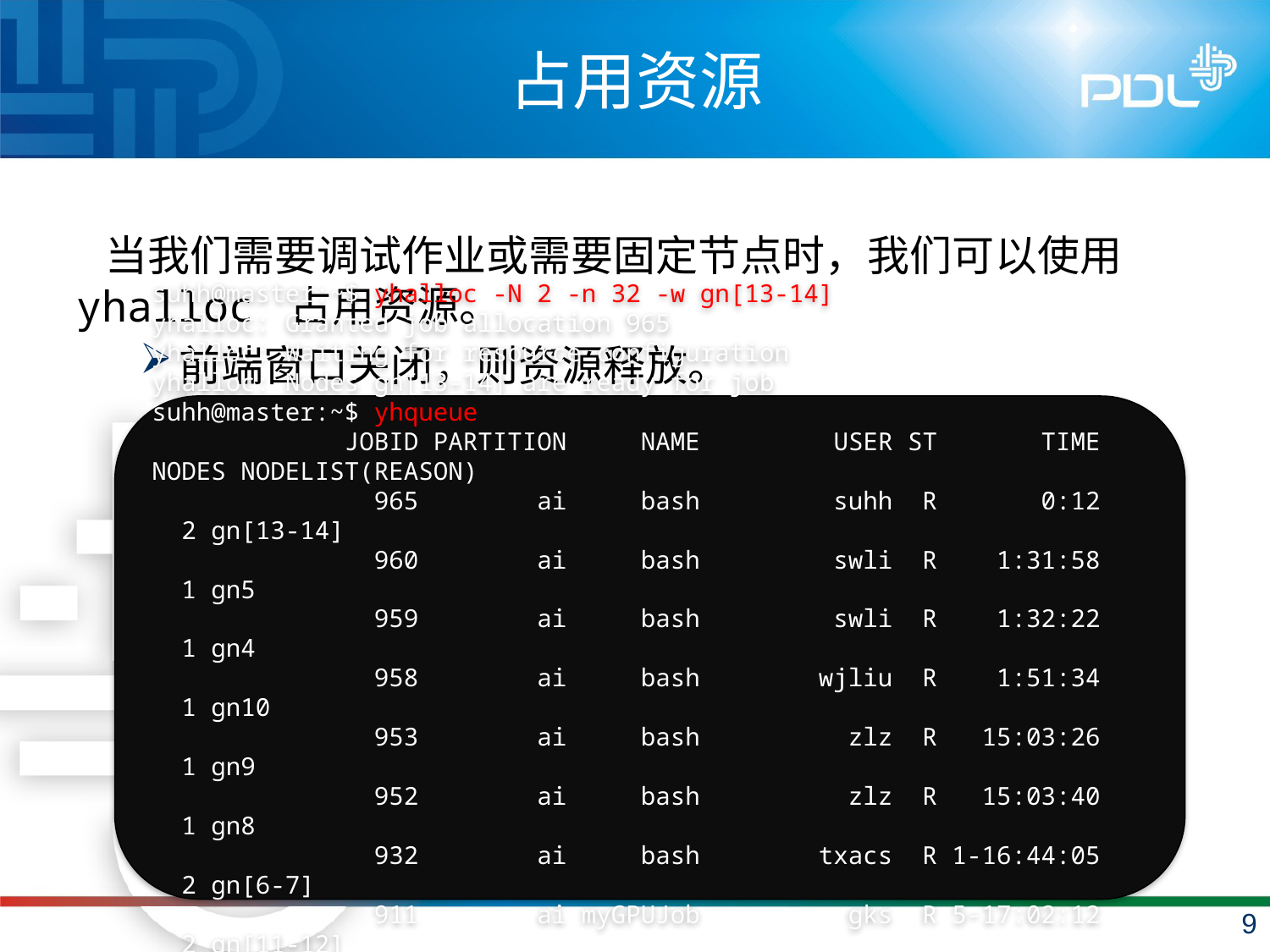

# 占用资源
  当我们需要调试作业或需要固定节点时，我们可以使用yhalloc 占用资源。
前端窗口关闭，则资源释放。

suhh@master:~$ yhalloc -N 2 -n 32 -w gn[13-14]
yhalloc: Granted job allocation 965
yhalloc: Waiting for resource configuration
yhalloc: Nodes gn[13-14] are ready for job
suhh@master:~$ yhqueue
             JOBID PARTITION     NAME         USER ST       TIME  NODES NODELIST(REASON)
               965        ai     bash         suhh  R       0:12      2 gn[13-14]
               960        ai     bash         swli  R    1:31:58      1 gn5
               959        ai     bash         swli  R    1:32:22      1 gn4
               958        ai     bash        wjliu  R    1:51:34      1 gn10
               953        ai     bash          zlz  R   15:03:26      1 gn9
               952        ai     bash          zlz  R   15:03:40      1 gn8
               932        ai     bash        txacs  R 1-16:44:05      2 gn[6-7]
               911        ai myGPUJob          gks  R 5-17:02:12      2 gn[11-12]
               899        ai     bash        txacs  R 7-19:05:17      4 gn[0-3]
9